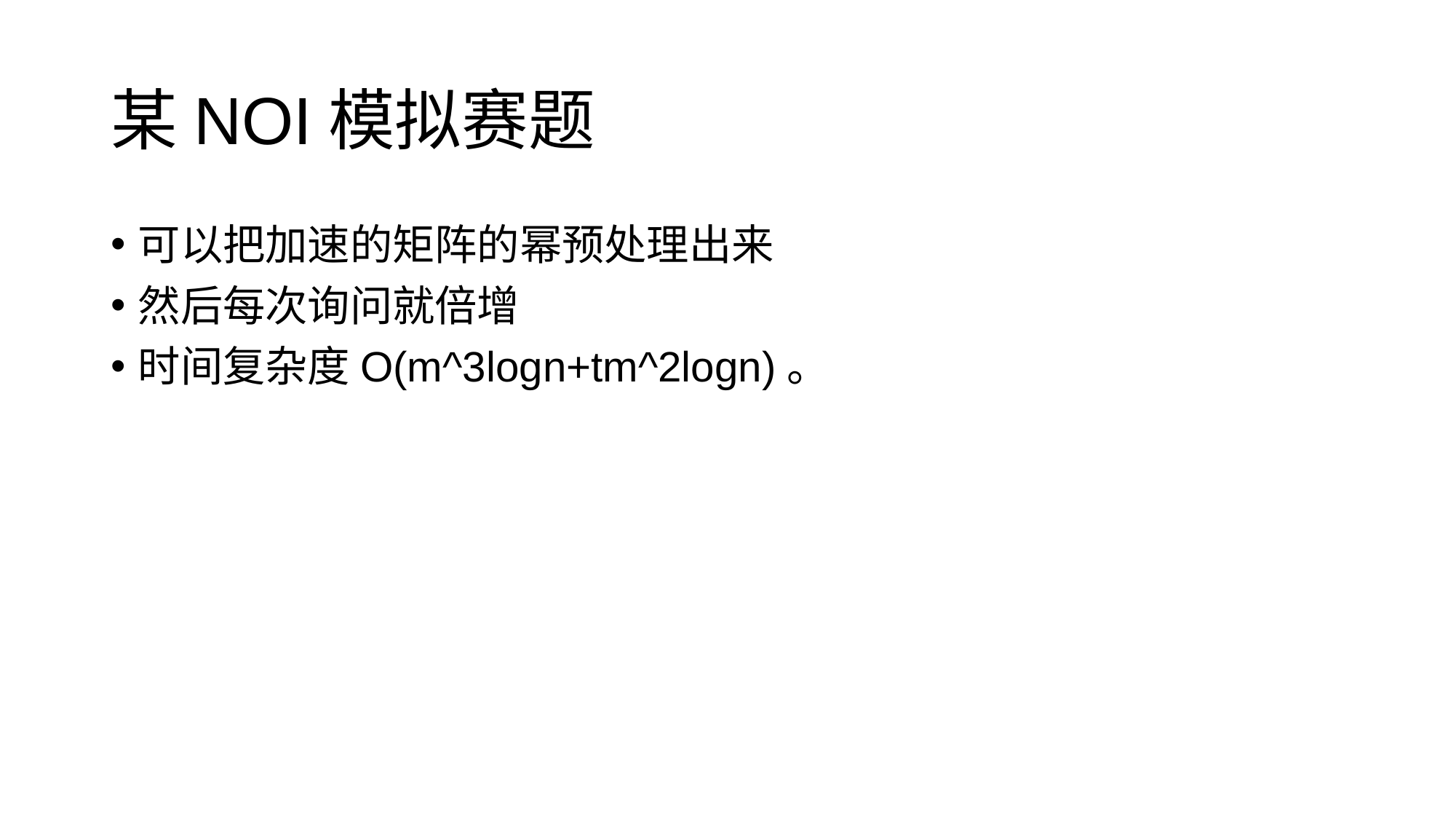

# 某NOI模拟赛题
可以把加速的矩阵的幂预处理出来
然后每次询问就倍增
时间复杂度O(m^3logn+tm^2logn)。